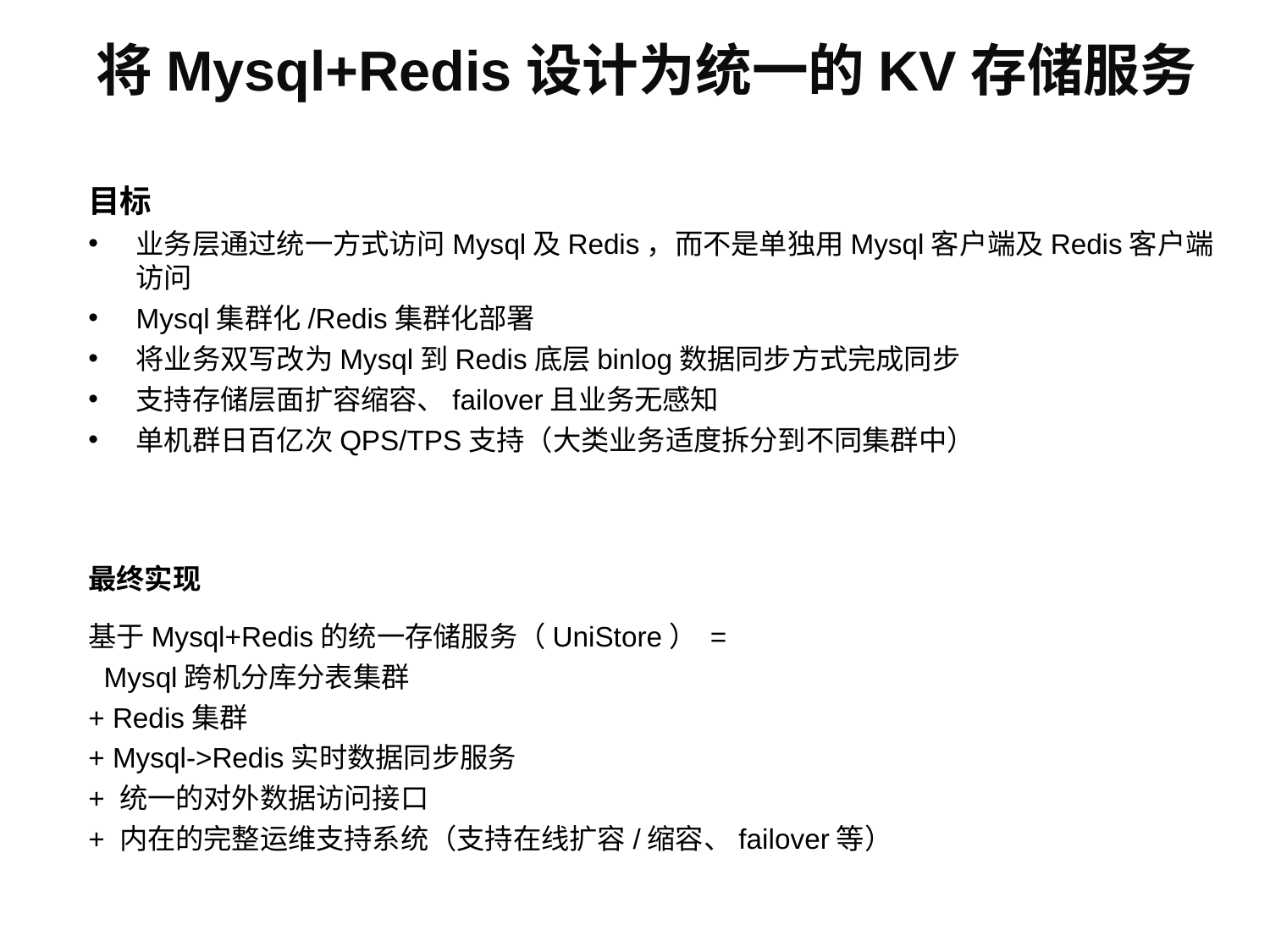

将Mysql+Redis设计为统一的KV存储服务
目标
业务层通过统一方式访问Mysql及Redis，而不是单独用Mysql客户端及Redis客户端访问
Mysql集群化/Redis集群化部署
将业务双写改为Mysql到Redis底层binlog数据同步方式完成同步
支持存储层面扩容缩容、failover且业务无感知
单机群日百亿次QPS/TPS支持（大类业务适度拆分到不同集群中）

最终实现
基于Mysql+Redis的统一存储服务（UniStore） =
  Mysql跨机分库分表集群
+ Redis集群
+ Mysql->Redis实时数据同步服务
+ 统一的对外数据访问接口
+ 内在的完整运维支持系统（支持在线扩容/缩容、failover等）